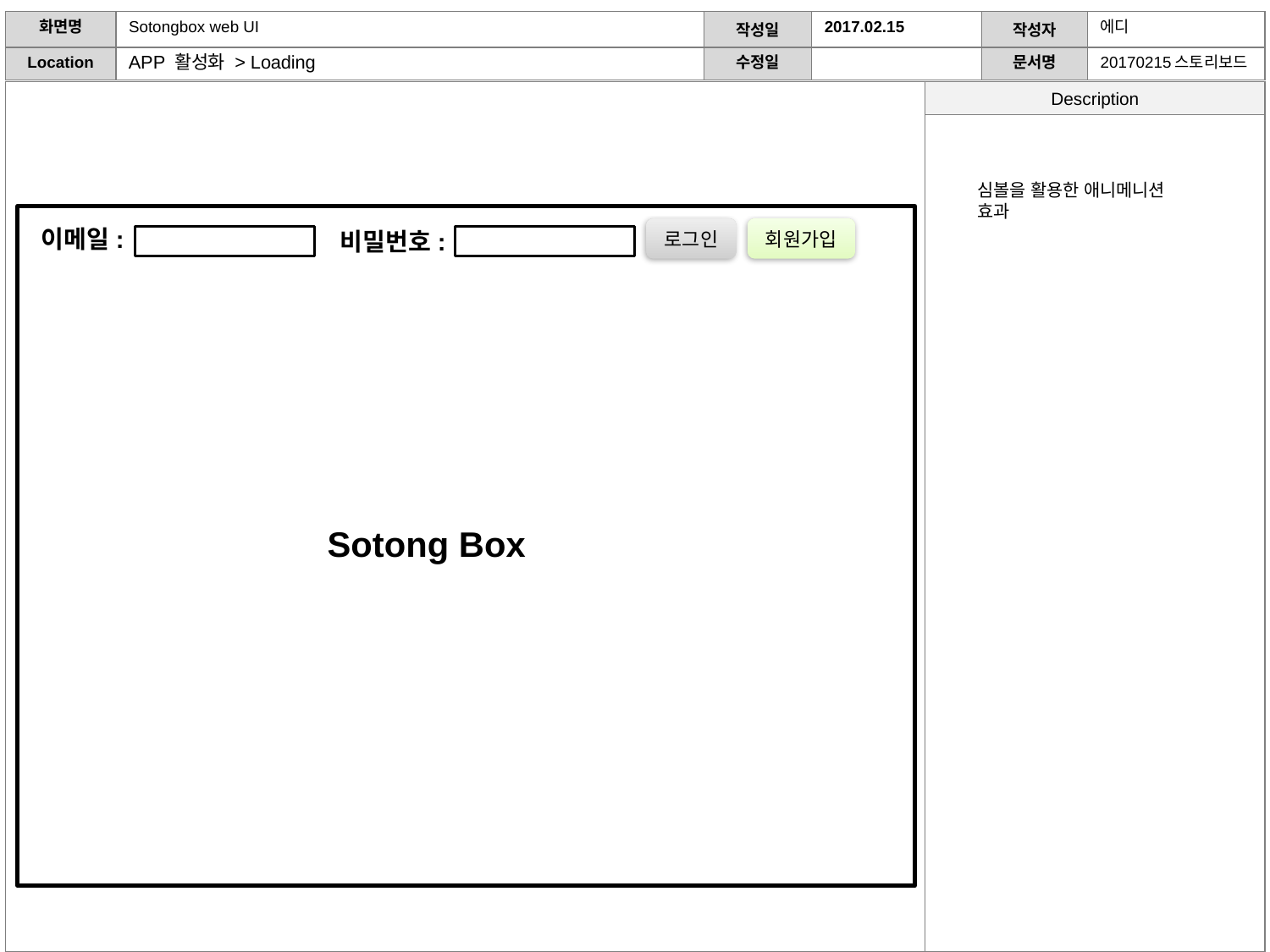

APP 활성화 > Loading
심볼을 활용한 애니메니션 효과

이메일:
로그인
회원가입
비밀번호:

Sotong Box
Loading…